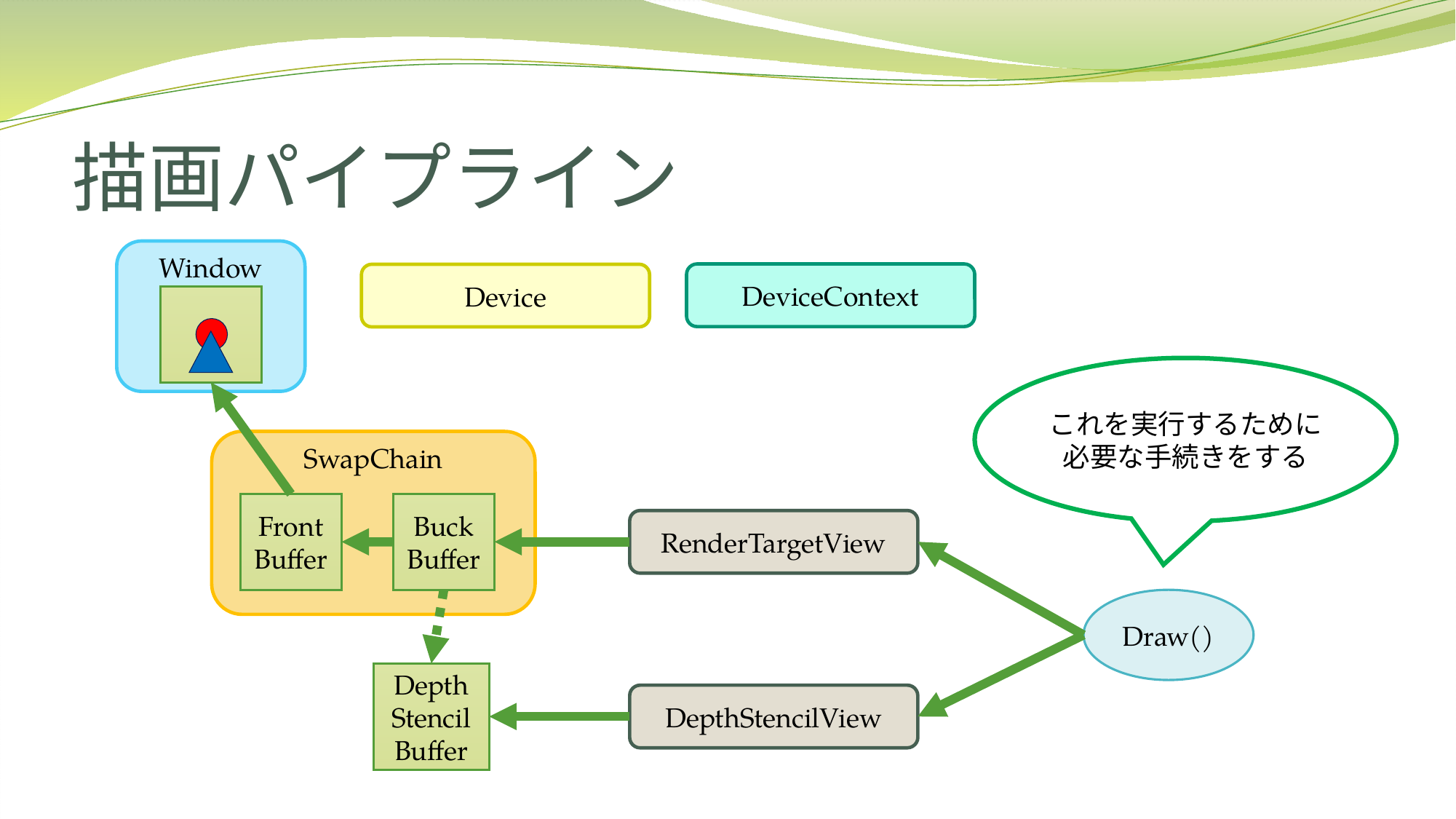

# 描画パイプライン
Window
DeviceContext
Device

これを実行するために
必要な手続きをする
SwapChain

Buck
Buffer
Front
Buffer
RenderTargetView
Draw()
Depth
Stencil
Buffer
DepthStencilView